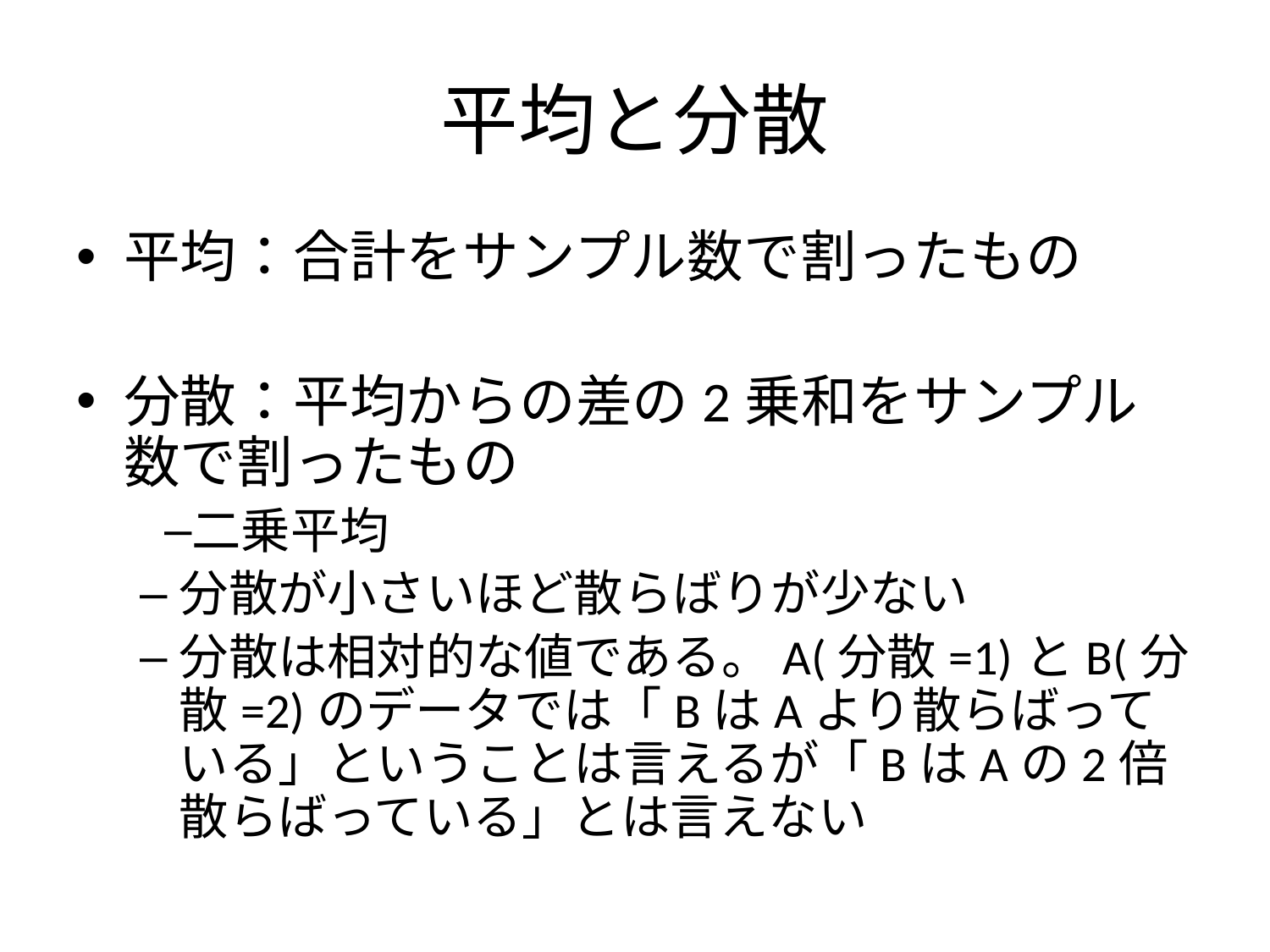

# 平均と分散
平均：合計をサンプル数で割ったもの

分散：平均からの差の2乗和をサンプル数で割ったもの
二乗平均
分散が小さいほど散らばりが少ない
分散は相対的な値である。A(分散=1)とB(分散=2)のデータでは「BはAより散らばっている」ということは言えるが「BはAの2倍散らばっている」とは言えない